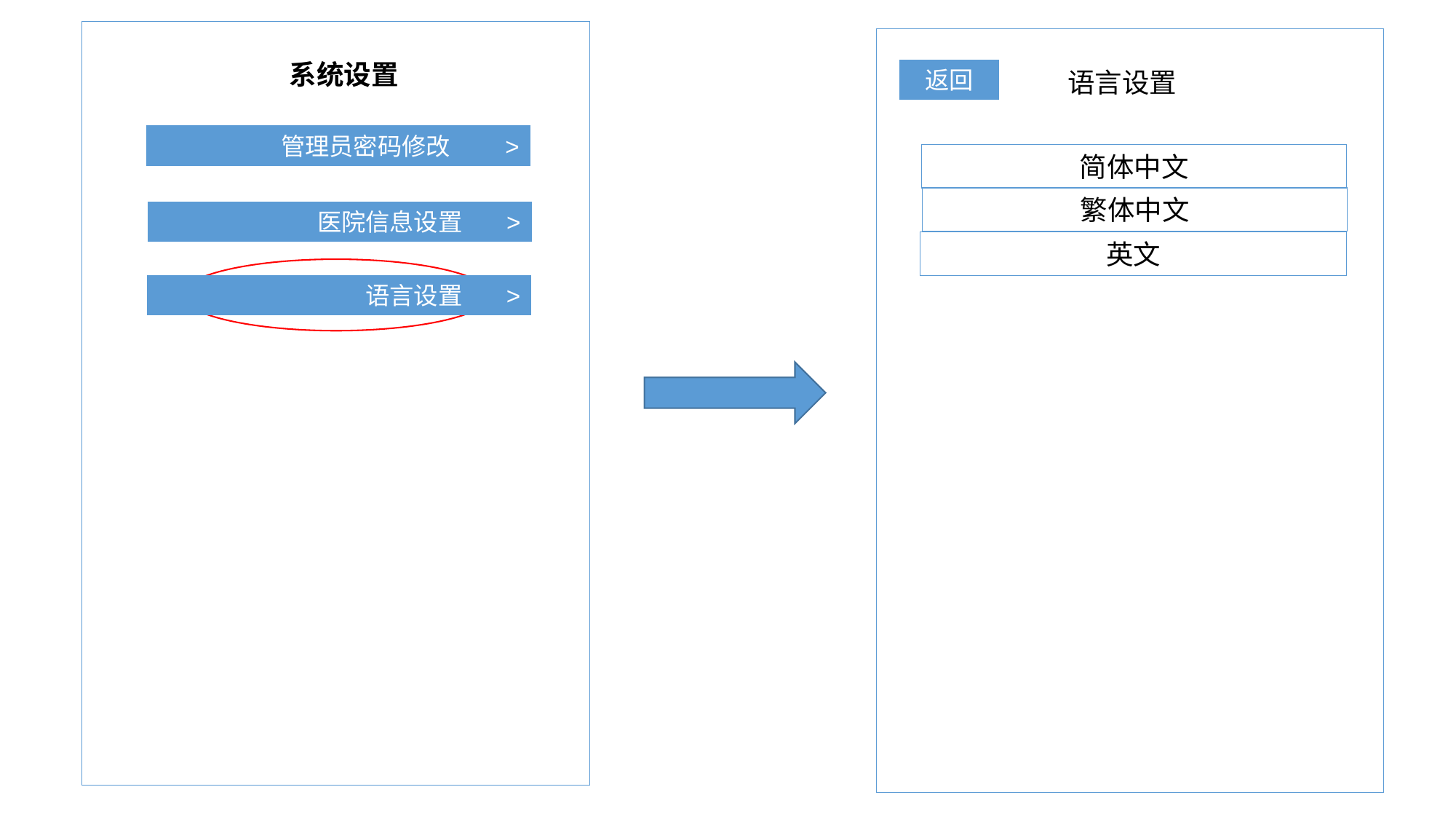

系统设置
返回
语言设置
管理员密码修改         >
简体中文
繁体中文
医院信息设置       >
英文

语言设置       >